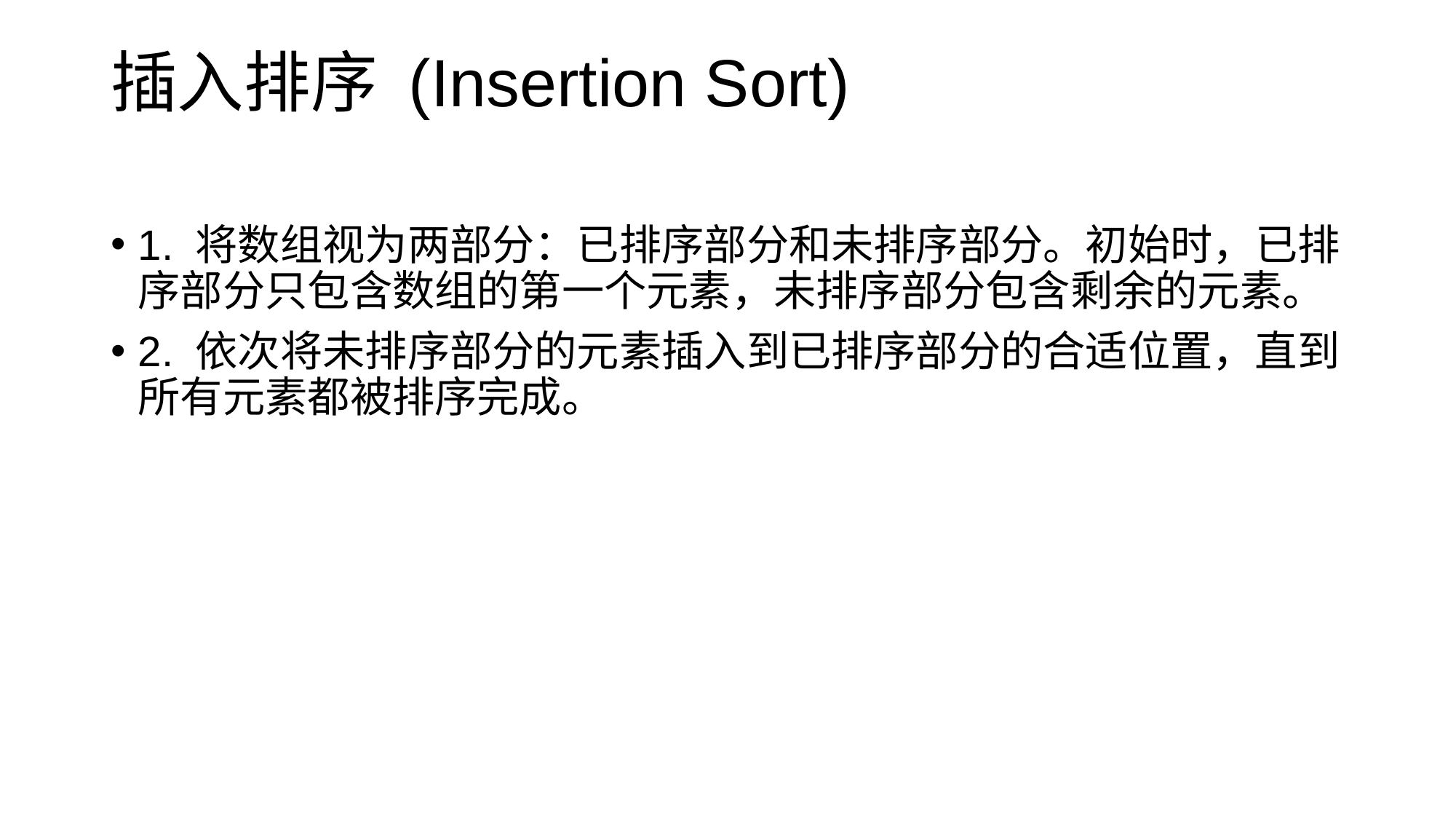

# 插入排序 (Insertion Sort)
1. 将数组视为两部分：已排序部分和未排序部分。初始时，已排序部分只包含数组的第一个元素，未排序部分包含剩余的元素。
2. 依次将未排序部分的元素插入到已排序部分的合适位置，直到所有元素都被排序完成。